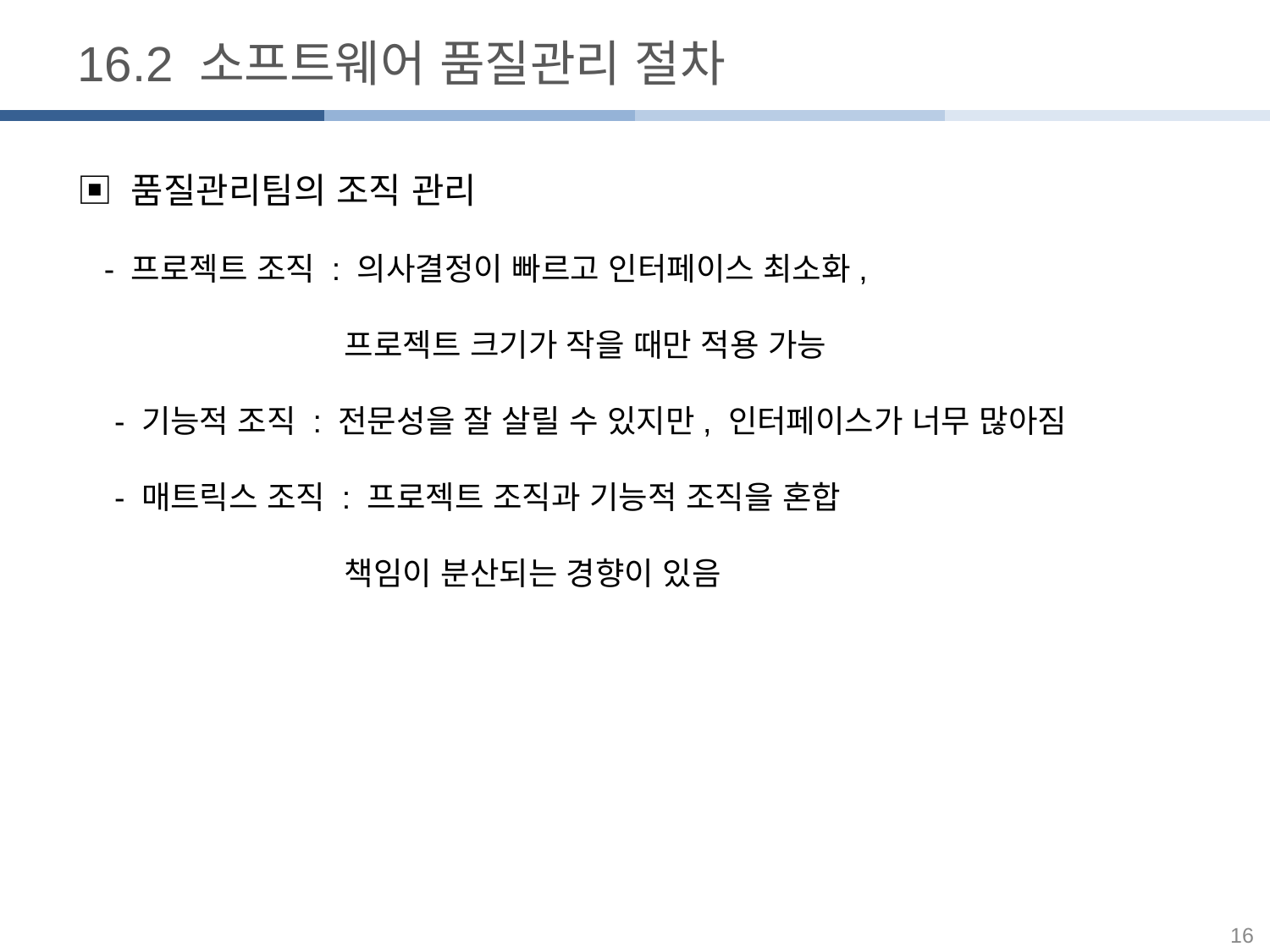

16.2 소프트웨어 품질관리 절차
▣ 품질관리팀의 조직 관리
   - 프로젝트 조직 : 의사결정이 빠르고 인터페이스 최소화,
                         프로젝트 크기가 작을 때만 적용 가능
- 기능적 조직 : 전문성을 잘 살릴 수 있지만, 인터페이스가 너무 많아짐
- 매트릭스 조직 : 프로젝트 조직과 기능적 조직을 혼합
                         책임이 분산되는 경향이 있음

16